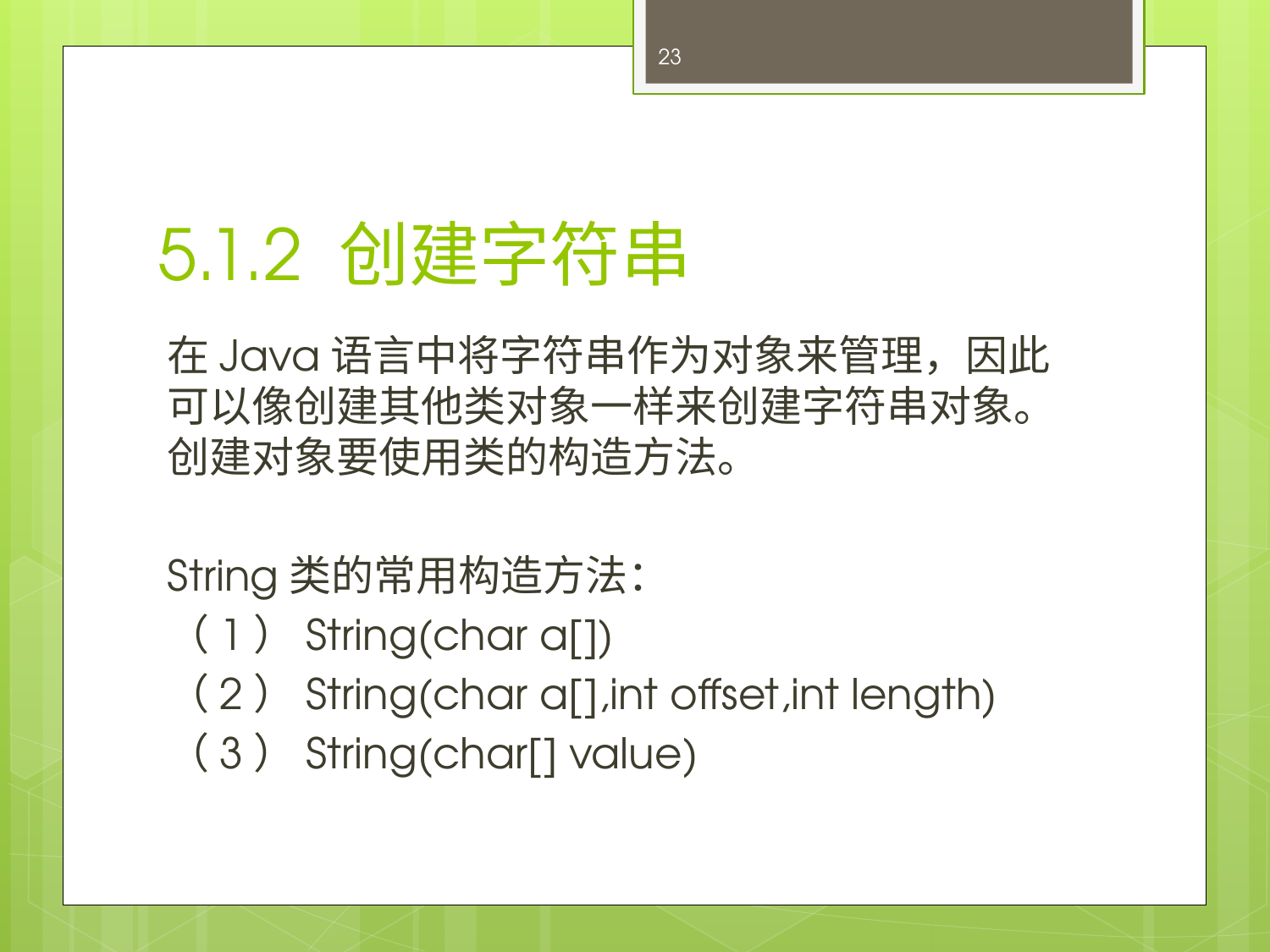

23
# 5.1.2 创建字符串
在Java语言中将字符串作为对象来管理，因此可以像创建其他类对象一样来创建字符串对象。创建对象要使用类的构造方法。

String类的常用构造方法：
（1）String(char a[])
（2）String(char a[],int offset,int length)
（3）String(char[] value)